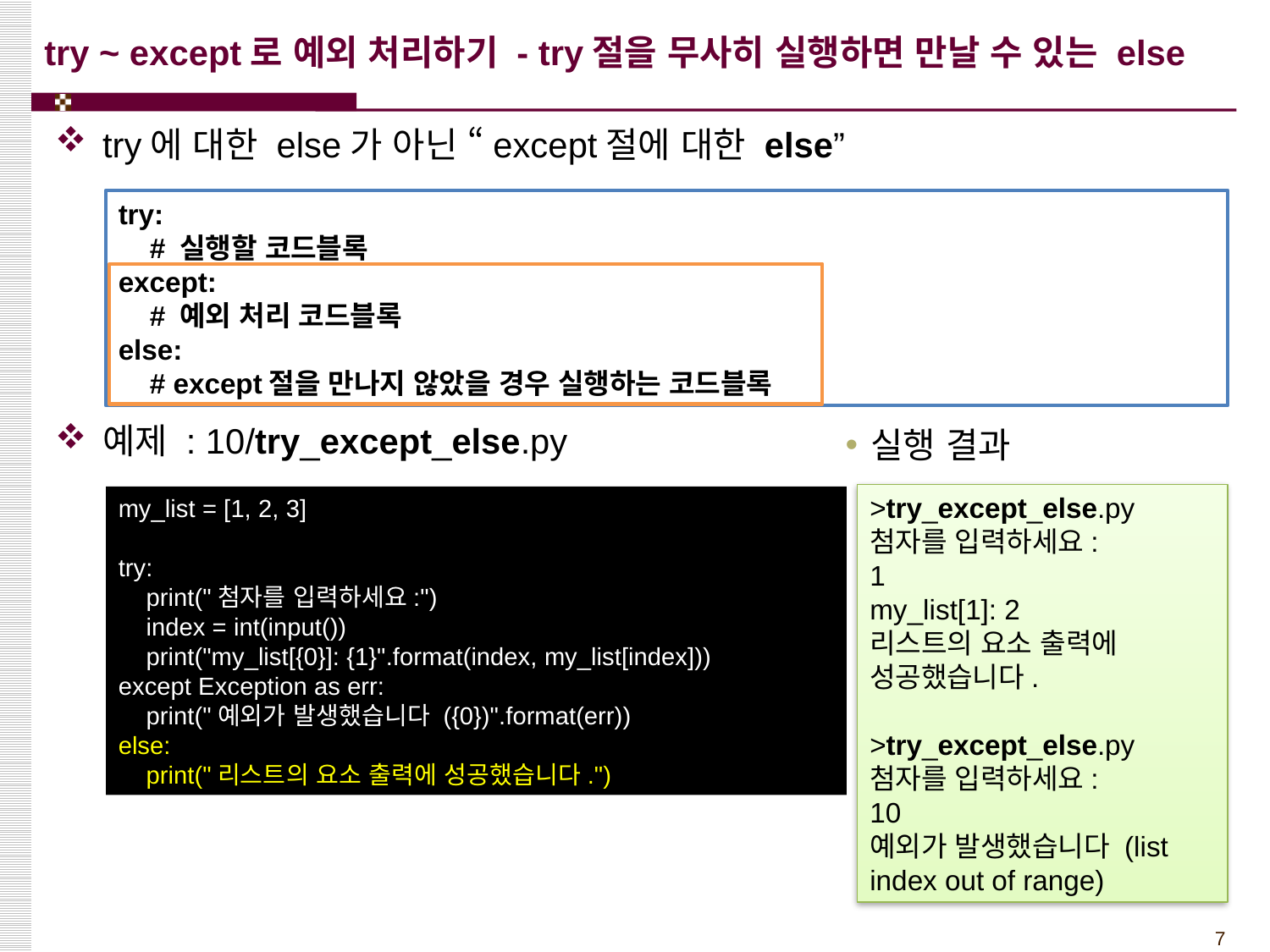

# try ~ except로 예외 처리하기 - try절을 무사히 실행하면 만날 수 있는 else
try에 대한 else가 아닌 “except절에 대한 else”

예제 : 10/try_except_else.py

try:
    # 실행할 코드블록
except:
    # 예외 처리 코드블록
else:
    # except절을 만나지 않았을 경우 실행하는 코드블록

실행 결과

>try_except_else.py
첨자를 입력하세요:
1
my_list[1]: 2
리스트의 요소 출력에 성공했습니다.

>try_except_else.py
첨자를 입력하세요:
10
예외가 발생했습니다 (list index out of range)
my_list = [1, 2, 3]

try:
    print("첨자를 입력하세요:")
    index = int(input())
    print("my_list[{0}]: {1}".format(index, my_list[index]))
except Exception as err:
    print("예외가 발생했습니다 ({0})".format(err))
else:
    print("리스트의 요소 출력에 성공했습니다.")